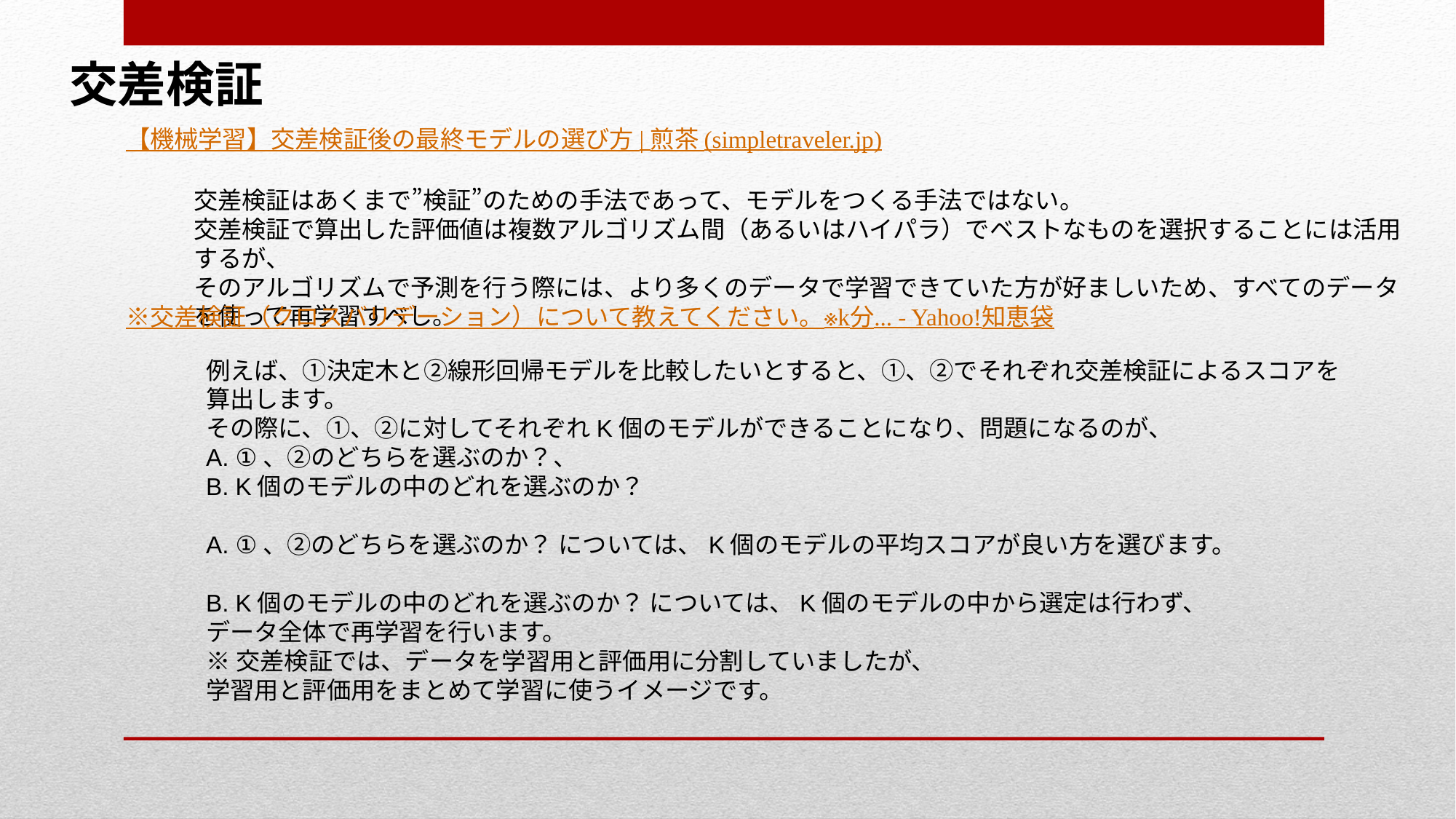

交差検証
【機械学習】交差検証後の最終モデルの選び方 | 煎茶 (simpletraveler.jp)
交差検証はあくまで”検証”のための手法であって、モデルをつくる手法ではない。
交差検証で算出した評価値は複数アルゴリズム間（あるいはハイパラ）でベストなものを選択することには活用するが、
そのアルゴリズムで予測を行う際には、より多くのデータで学習できていた方が好ましいため、すべてのデータを使って再学習すべし。
※交差検証（クロスバリデーション）について教えてください。※k分... - Yahoo!知恵袋
例えば、①決定木と②線形回帰モデルを比較したいとすると、①、②でそれぞれ交差検証によるスコアを算出します。
その際に、①、②に対してそれぞれK個のモデルができることになり、問題になるのが、
A. ①、②のどちらを選ぶのか？、
B. K個のモデルの中のどれを選ぶのか？

A. ①、②のどちらを選ぶのか？ については、K個のモデルの平均スコアが良い方を選びます。

B. K個のモデルの中のどれを選ぶのか？ については、K個のモデルの中から選定は行わず、
データ全体で再学習を行います。
※交差検証では、データを学習用と評価用に分割していましたが、
学習用と評価用をまとめて学習に使うイメージです。